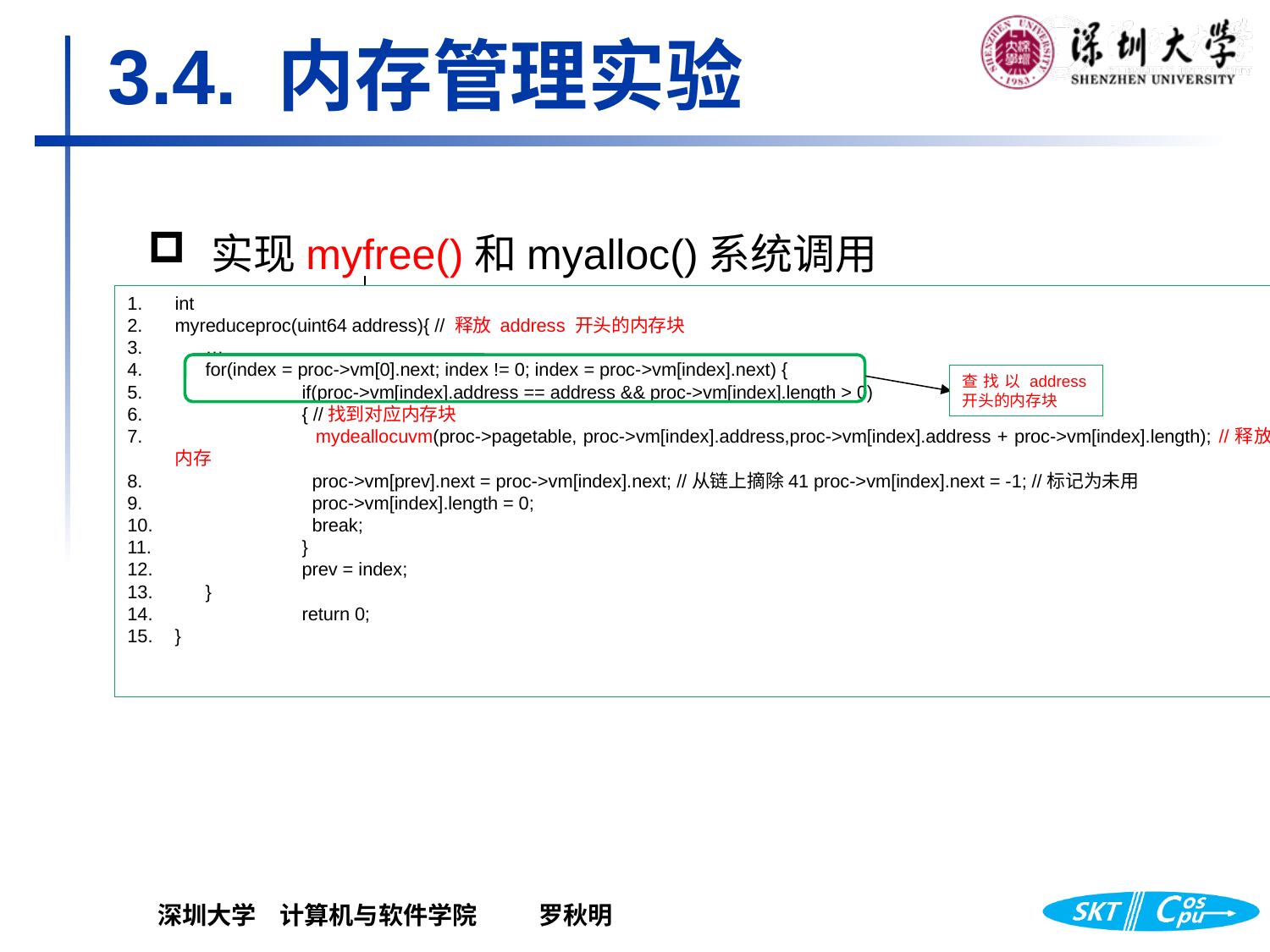

# 3.4. 内存管理实验
实现myfree()和myalloc()系统调用
int
myreduceproc(uint64 address){ // 释放 address 开头的内存块
      …
      for(index = proc->vm[0].next; index != 0; index = proc->vm[index].next) {
 	if(proc->vm[index].address == address && proc->vm[index].length > 0)
 	{ //找到对应内存块
 	  mydeallocuvm(proc->pagetable, proc->vm[index].address,proc->vm[index].address + proc->vm[index].length); //释放内存
 	  proc->vm[prev].next = proc->vm[index].next; //从链上摘除41 proc->vm[index].next = -1; //标记为未用
 	  proc->vm[index].length = 0;
 	  break;
 	}
 	prev = index;
      }
 	return 0;
}

调用
调用

查找以address开头的内存块
mygrowproc()
myreduceproc()
测试代码